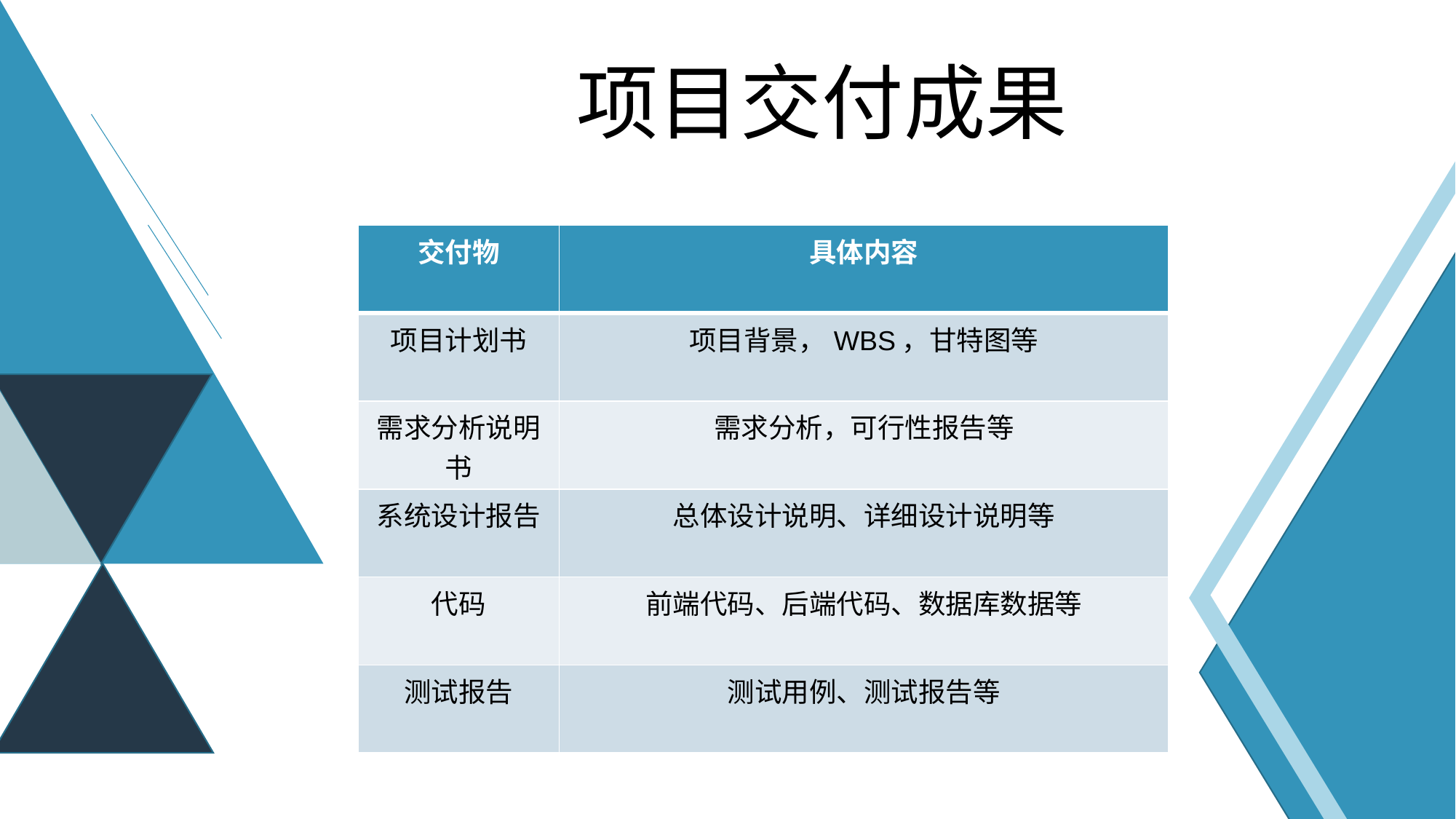

项目交付成果
| 交付物 | 具体内容 |
| --- | --- |
| 项目计划书 | 项目背景，WBS，甘特图等 |
| 需求分析说明书 | 需求分析，可行性报告等 |
| 系统设计报告 | 总体设计说明、详细设计说明等 |
| 代码 | 前端代码、后端代码、数据库数据等 |
| 测试报告 | 测试用例、测试报告等 |